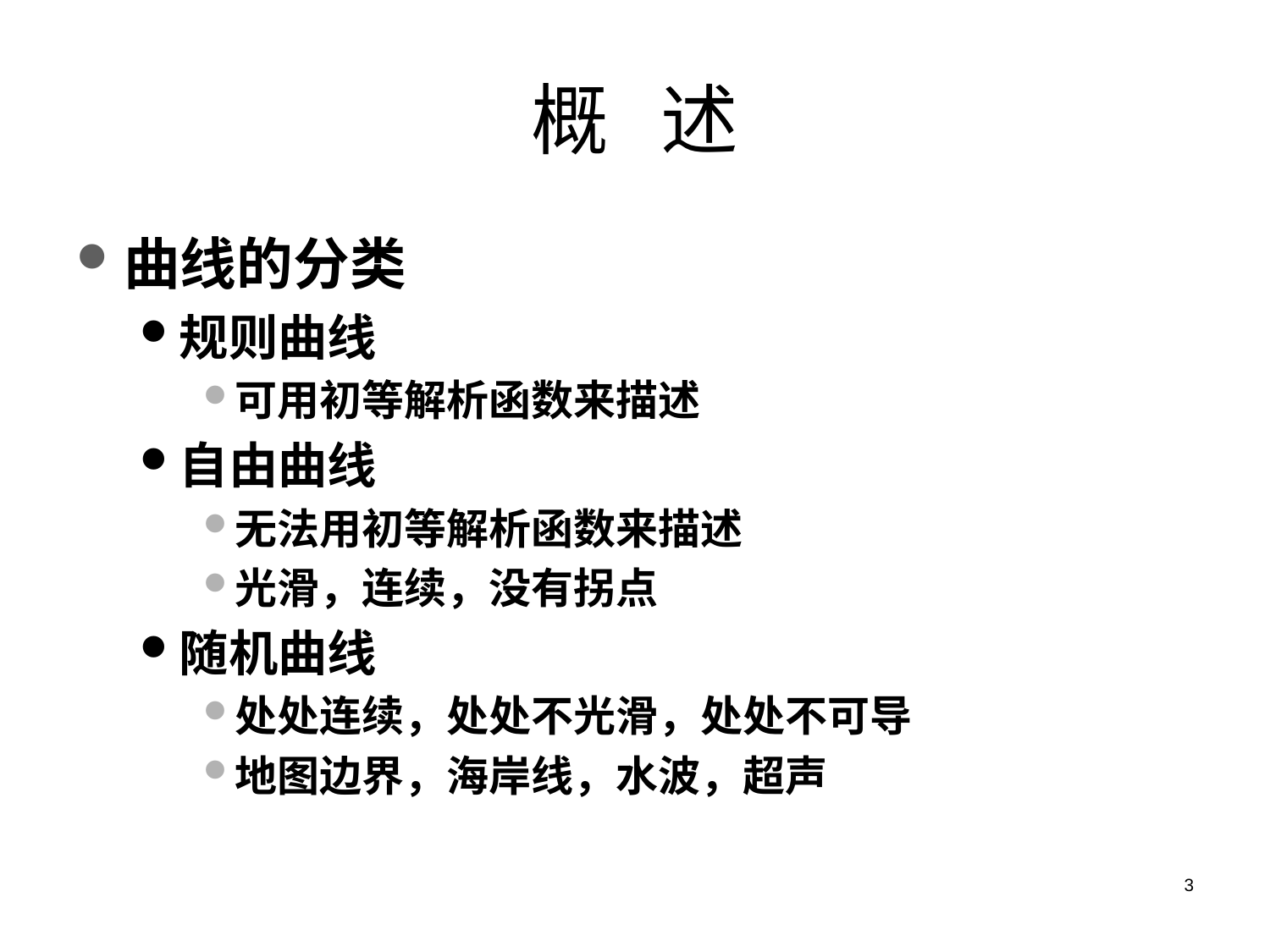

# 概   述
曲线的分类
规则曲线
可用初等解析函数来描述
自由曲线
无法用初等解析函数来描述
光滑，连续，没有拐点
随机曲线
处处连续，处处不光滑，处处不可导
地图边界，海岸线，水波，超声
3